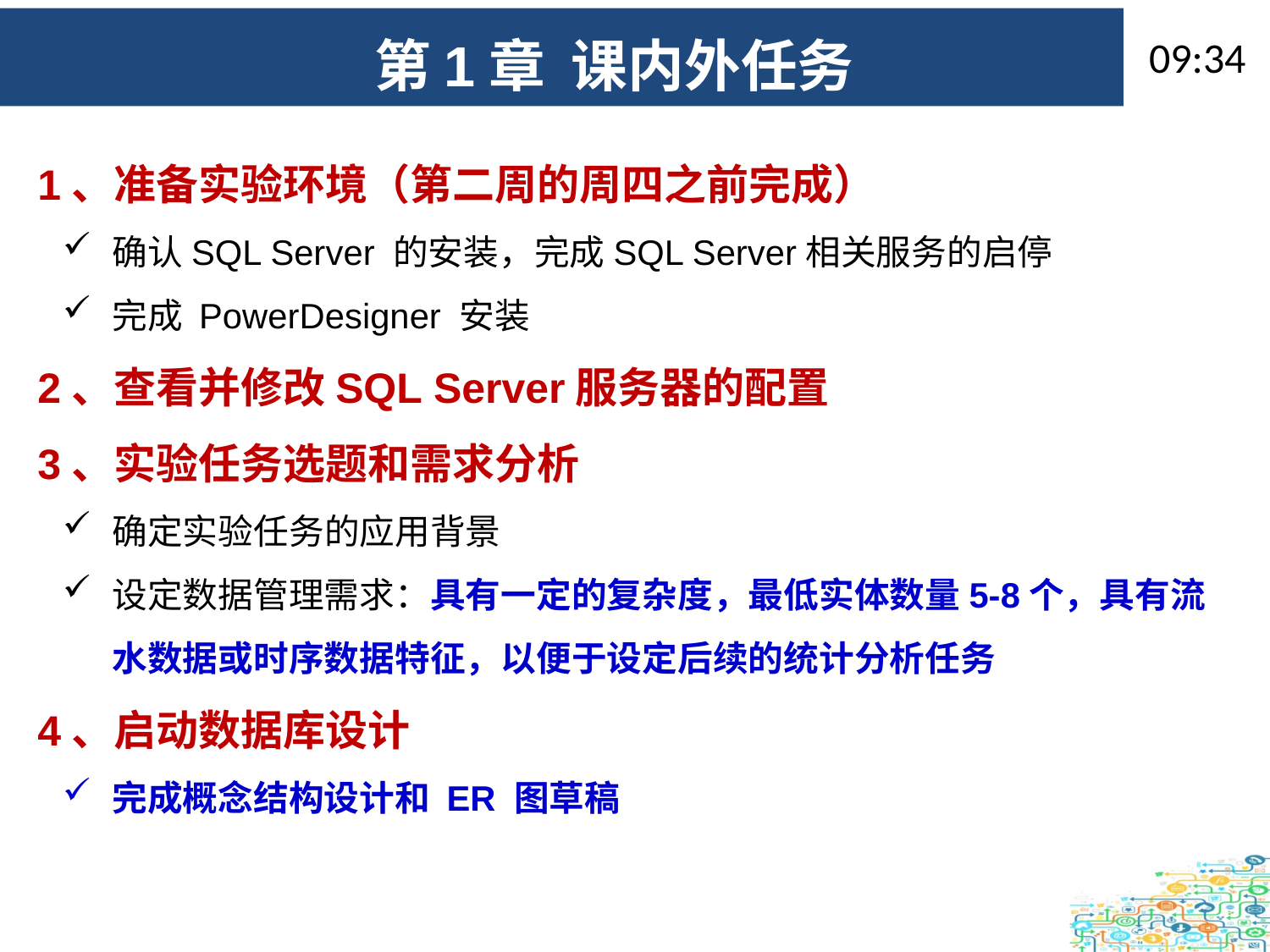

第1章  课内外任务
09:34
1、准备实验环境（第二周的周四之前完成）
确认SQL Server 的安装，完成SQL Server相关服务的启停
完成 PowerDesigner 安装
2、查看并修改SQL Server服务器的配置
3、实验任务选题和需求分析
确定实验任务的应用背景
设定数据管理需求：具有一定的复杂度，最低实体数量5-8个，具有流水数据或时序数据特征，以便于设定后续的统计分析任务
4、启动数据库设计
完成概念结构设计和 ER 图草稿